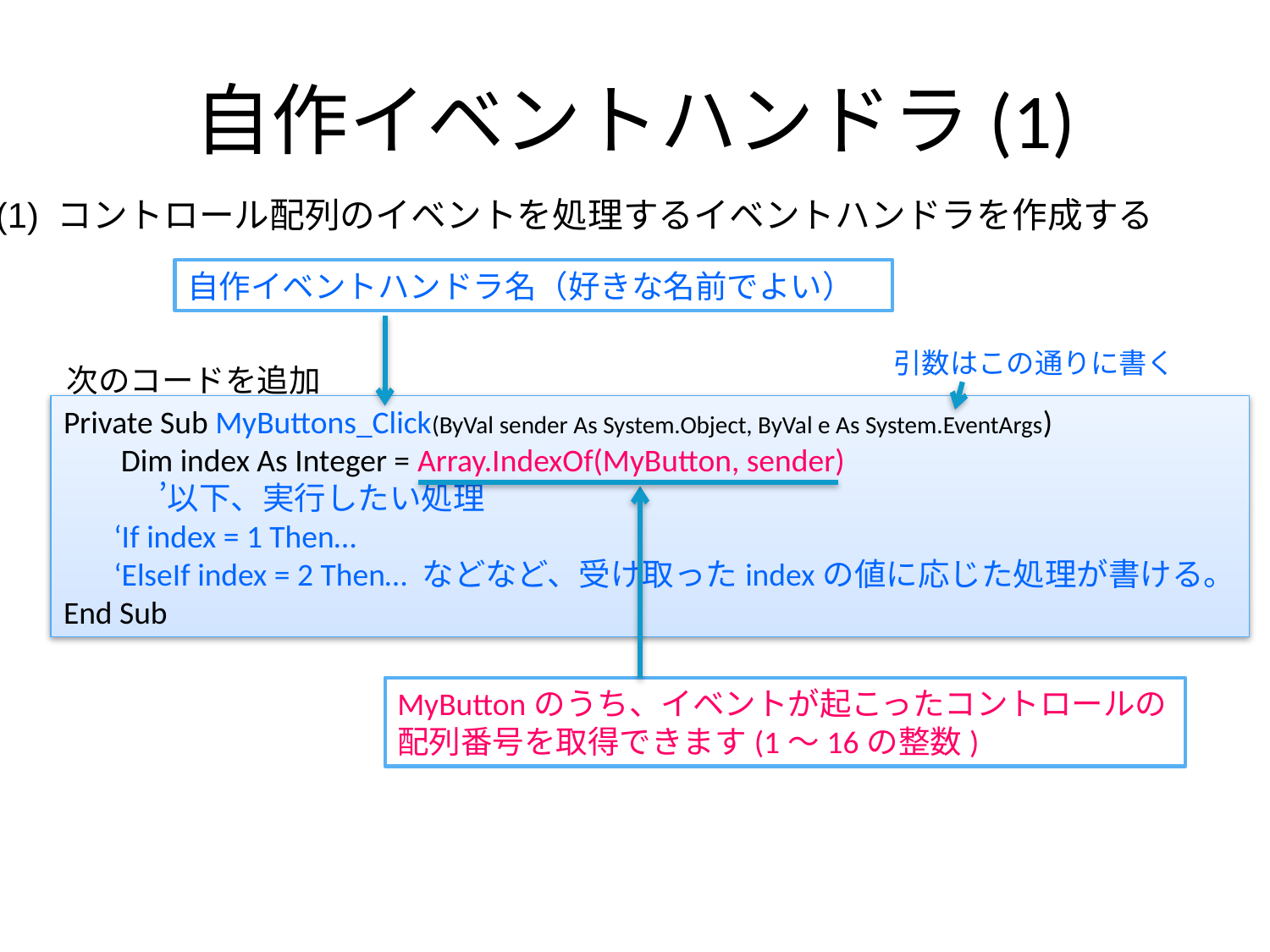

# 自作イベントハンドラ(1)
(1) コントロール配列のイベントを処理するイベントハンドラを作成する
自作イベントハンドラ名（好きな名前でよい）
引数はこの通りに書く
次のコードを追加
Private Sub MyButtons_Click(ByVal sender As System.Object, ByVal e As System.EventArgs)
        Dim index As Integer = Array.IndexOf(MyButton, sender)
　　　’以下、実行したい処理
       ‘If index = 1 Then…
       ‘ElseIf index = 2 Then… などなど、受け取ったindexの値に応じた処理が書ける。
End Sub
MyButtonのうち、イベントが起こったコントロールの配列番号を取得できます(1～16の整数)